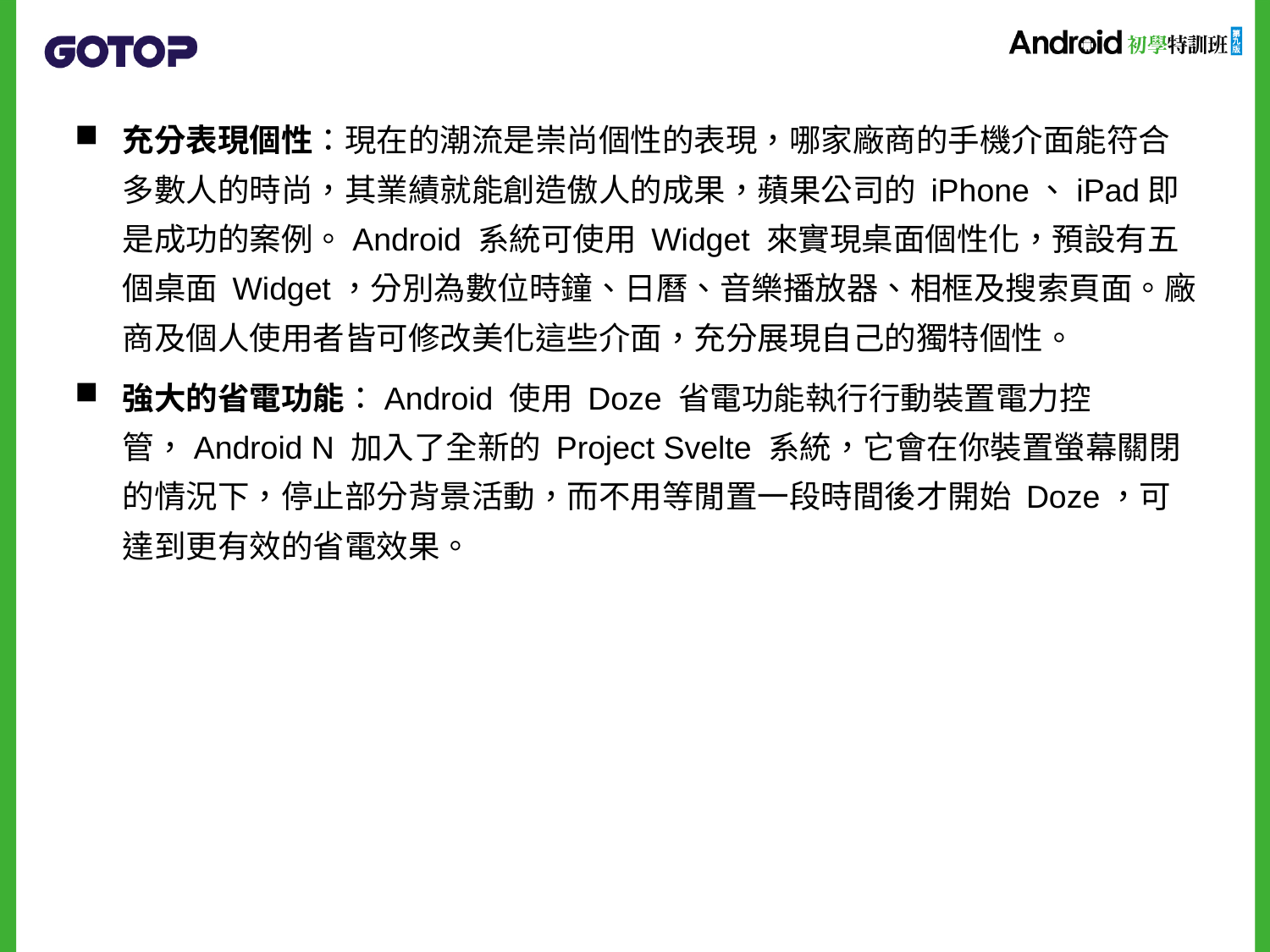

充分表現個性：現在的潮流是崇尚個性的表現，哪家廠商的手機介面能符合多數人的時尚，其業績就能創造傲人的成果，蘋果公司的 iPhone、iPad即是成功的案例。Android 系統可使用 Widget 來實現桌面個性化，預設有五個桌面 Widget，分別為數位時鐘、日曆、音樂播放器、相框及搜索頁面。廠商及個人使用者皆可修改美化這些介面，充分展現自己的獨特個性。
強大的省電功能：Android 使用 Doze 省電功能執行行動裝置電力控管，Android N 加入了全新的 Project Svelte 系統，它會在你裝置螢幕關閉的情況下，停止部分背景活動，而不用等閒置一段時間後才開始 Doze，可達到更有效的省電效果。